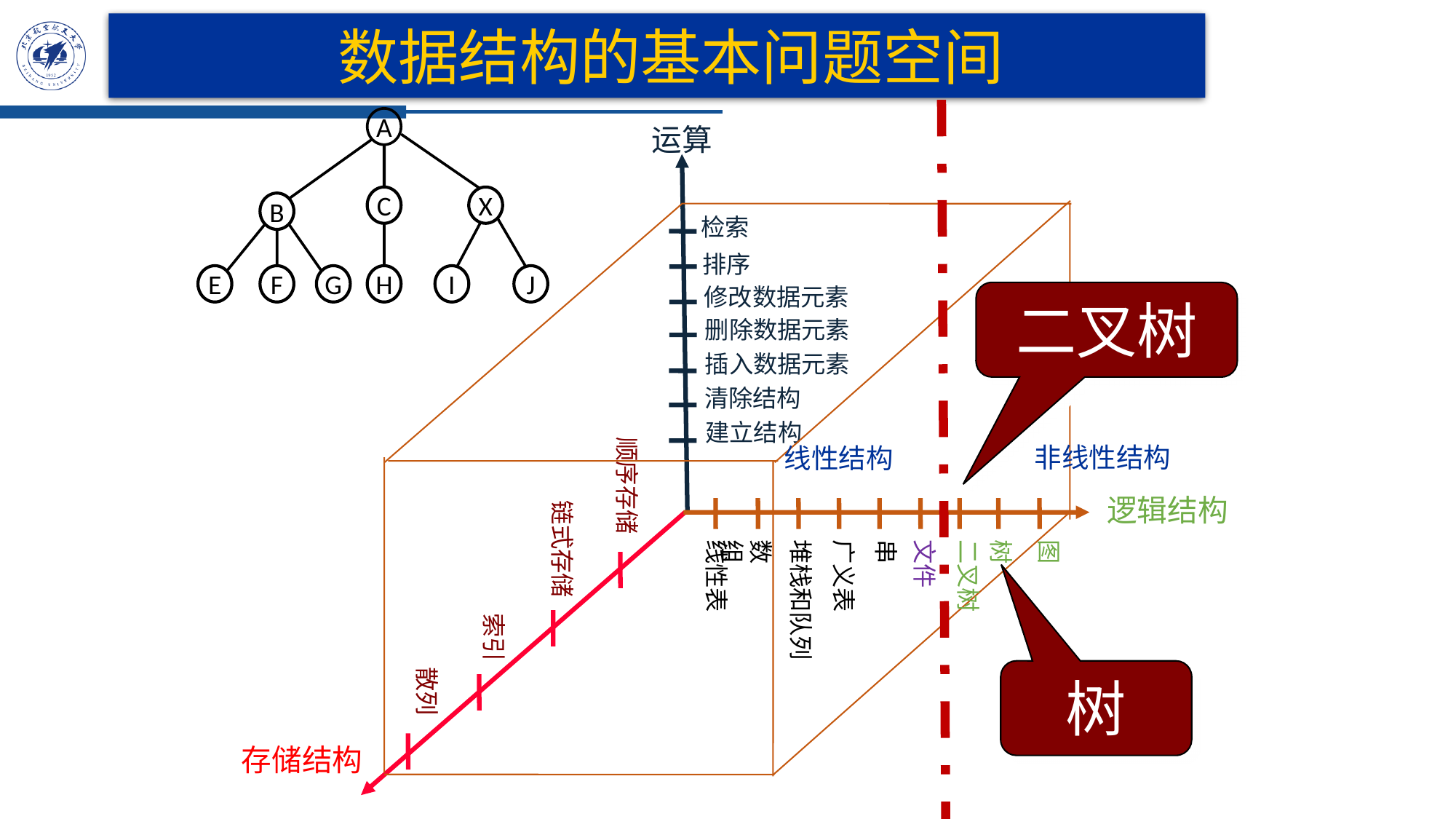

数据结构的基本问题空间
A

C
X
B

E
F
G
H
I
J
运算

检索
排序
修改数据元素
二叉树
删除数据元素
插入数据元素
清除结构
建立结构
顺序存储
非线性结构
线性结构

链式存储
逻辑结构

线性表
数组

堆栈和队列
广义表
串
文件
二叉树
树
图
索引
散列
树
存储结构